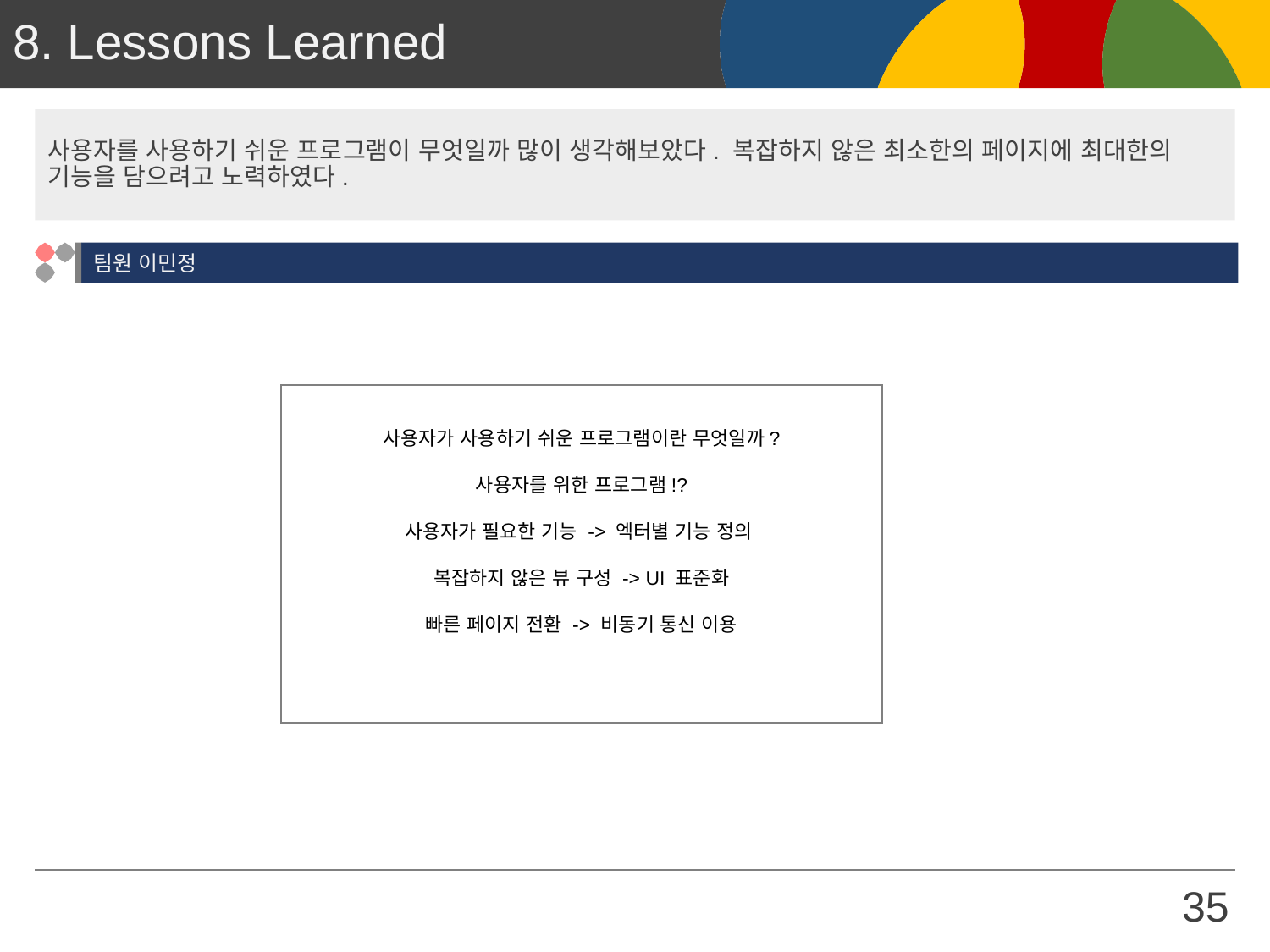

# 8. Lessons Learned
사용자를 사용하기 쉬운 프로그램이 무엇일까 많이 생각해보았다. 복잡하지 않은 최소한의 페이지에 최대한의 기능을 담으려고 노력하였다.

팀원 이민정
사용자가 사용하기 쉬운 프로그램이란 무엇일까?

사용자를 위한 프로그램!?

사용자가 필요한 기능 -> 엑터별 기능 정의

복잡하지 않은 뷰 구성 -> UI 표준화

빠른 페이지 전환 -> 비동기 통신 이용